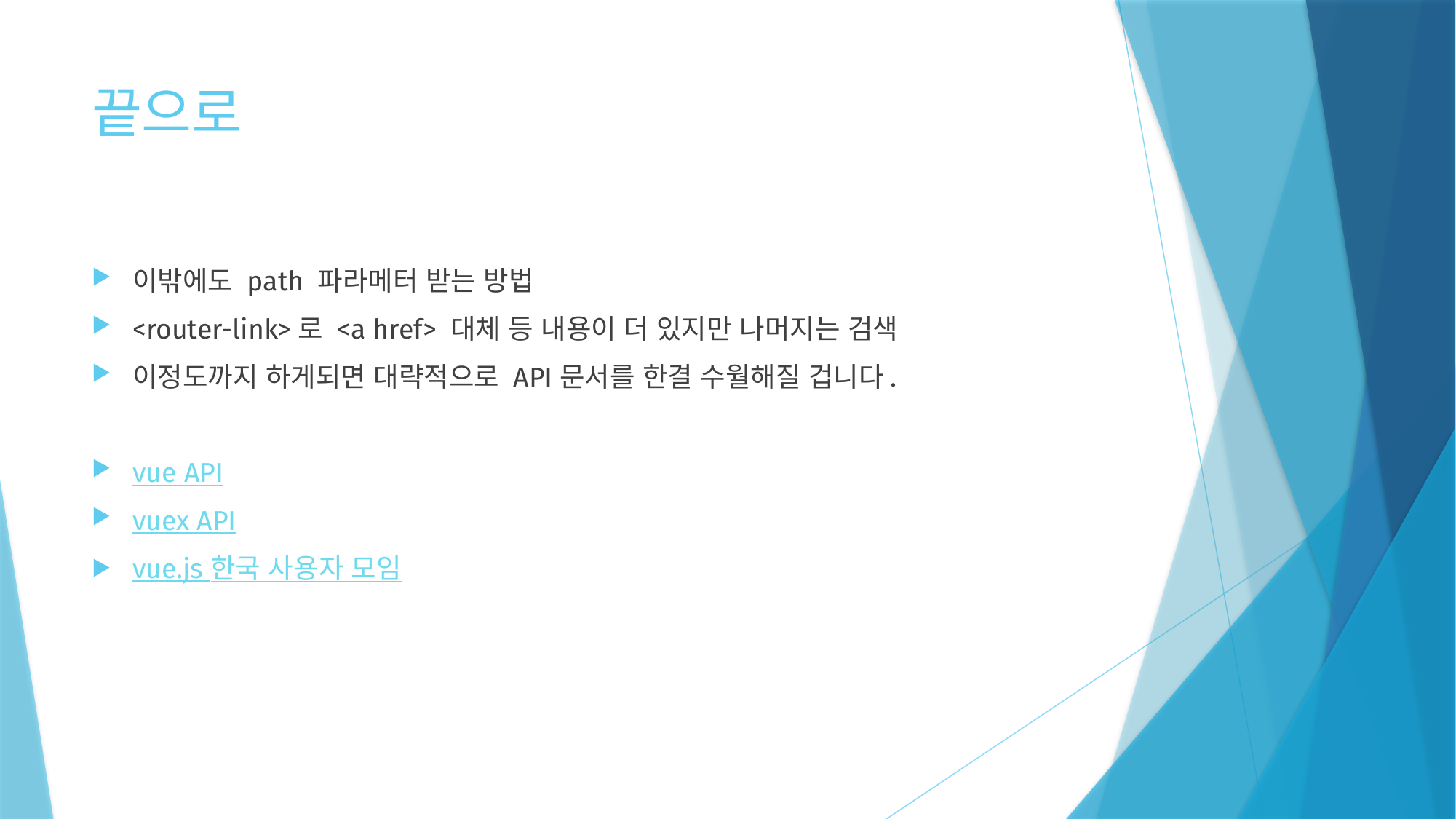

# 끝으로
이밖에도 path 파라메터 받는 방법
<router-link>로 <a href> 대체 등 내용이 더 있지만 나머지는 검색
이정도까지 하게되면 대략적으로 API문서를 한결 수월해질 겁니다.

vue API
vuex API
vue.js 한국 사용자 모임